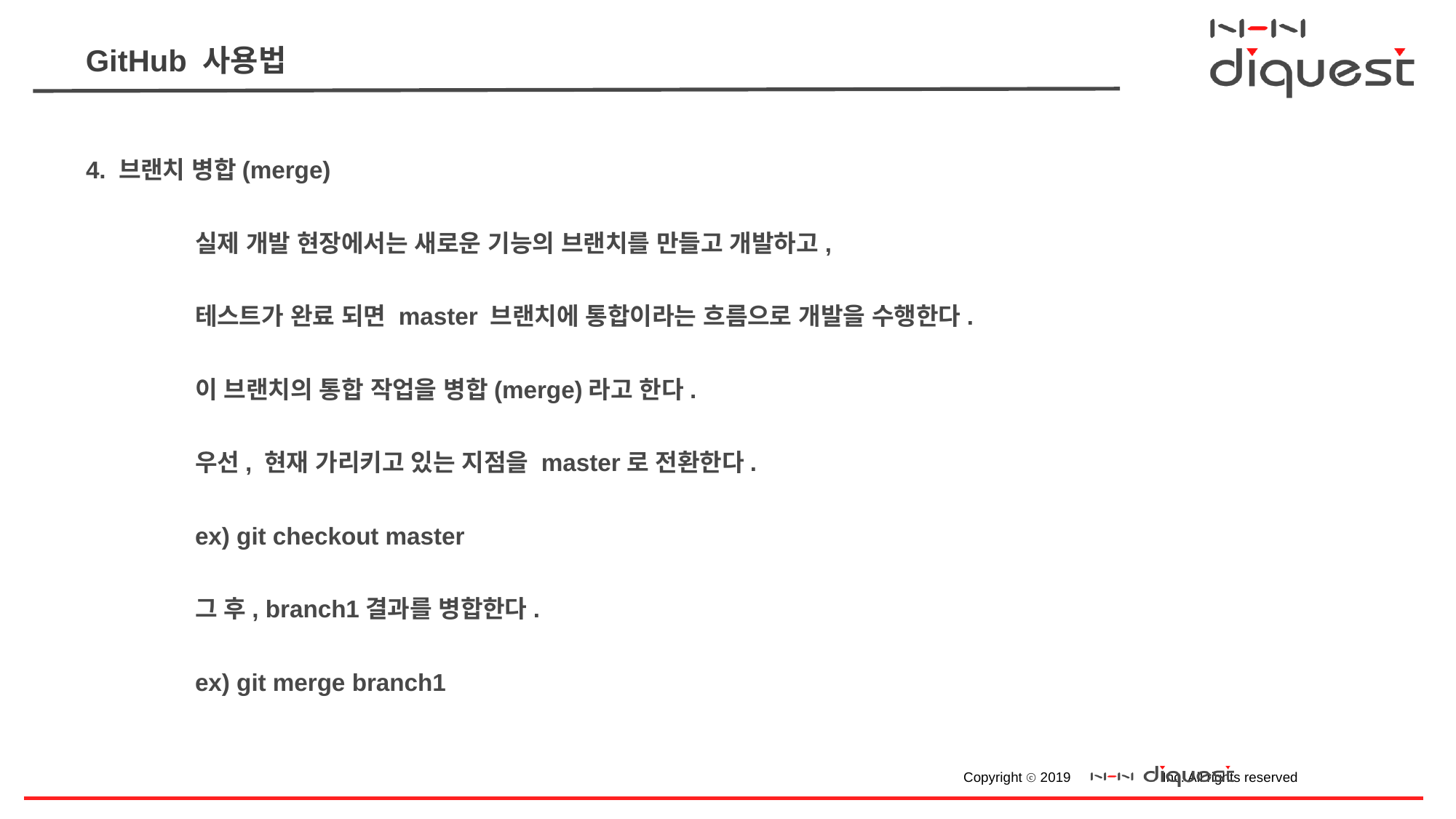

# GitHub 사용법
4. 브랜치 병합(merge)
	실제 개발 현장에서는 새로운 기능의 브랜치를 만들고 개발하고,
	테스트가 완료 되면 master 브랜치에 통합이라는 흐름으로 개발을 수행한다.
	이 브랜치의 통합 작업을 병합(merge)라고 한다.
	우선, 현재 가리키고 있는 지점을 master로 전환한다.
	ex) git checkout master
	그 후, branch1결과를 병합한다.
	ex) git merge branch1